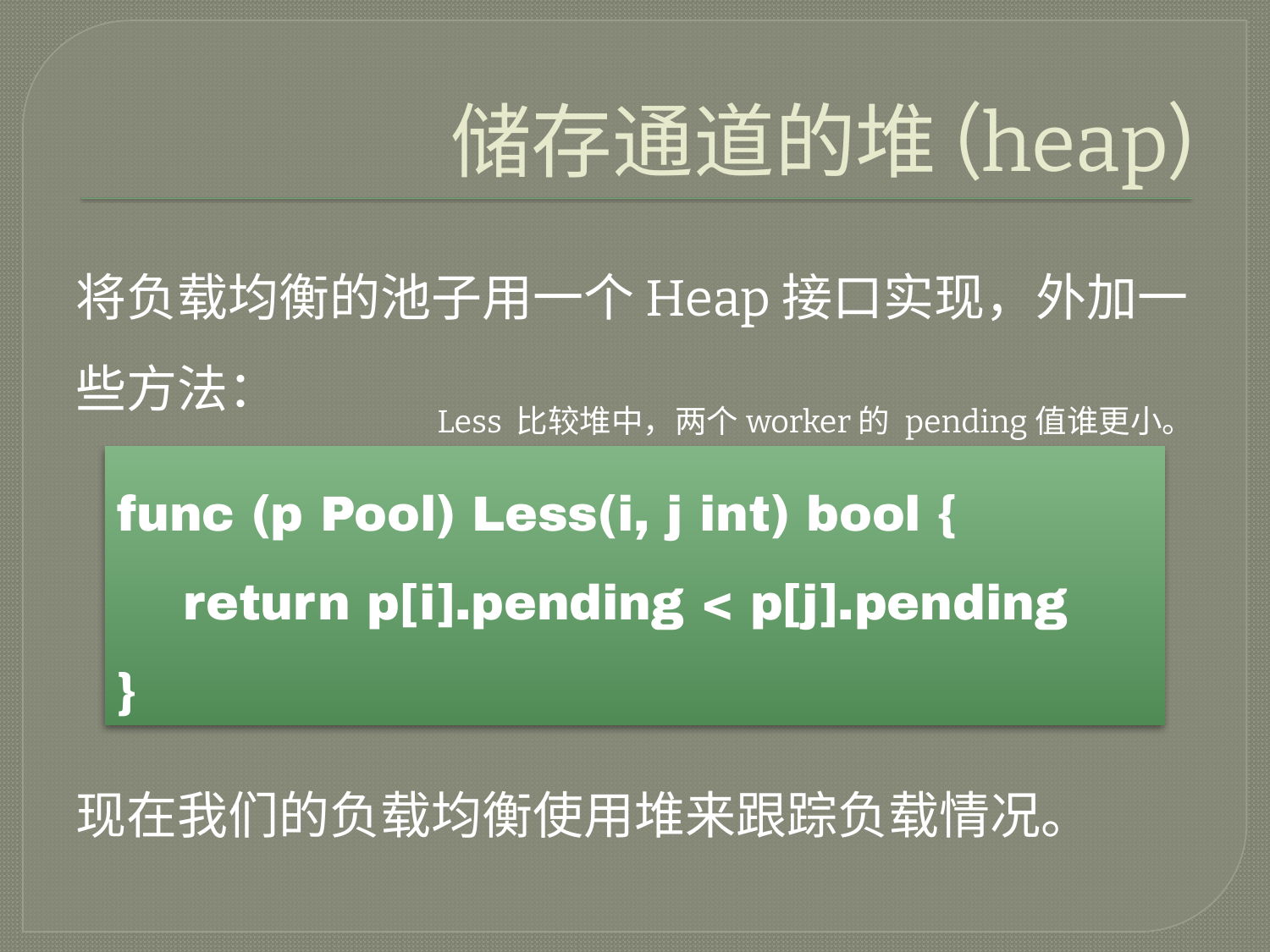

# 储存通道的堆(heap)
将负载均衡的池子用一个Heap接口实现，外加一些方法：

现在我们的负载均衡使用堆来跟踪负载情况。
Less 比较堆中，两个worker的 pending值谁更小。
func (p Pool) Less(i, j int) bool {
    return p[i].pending < p[j].pending
}